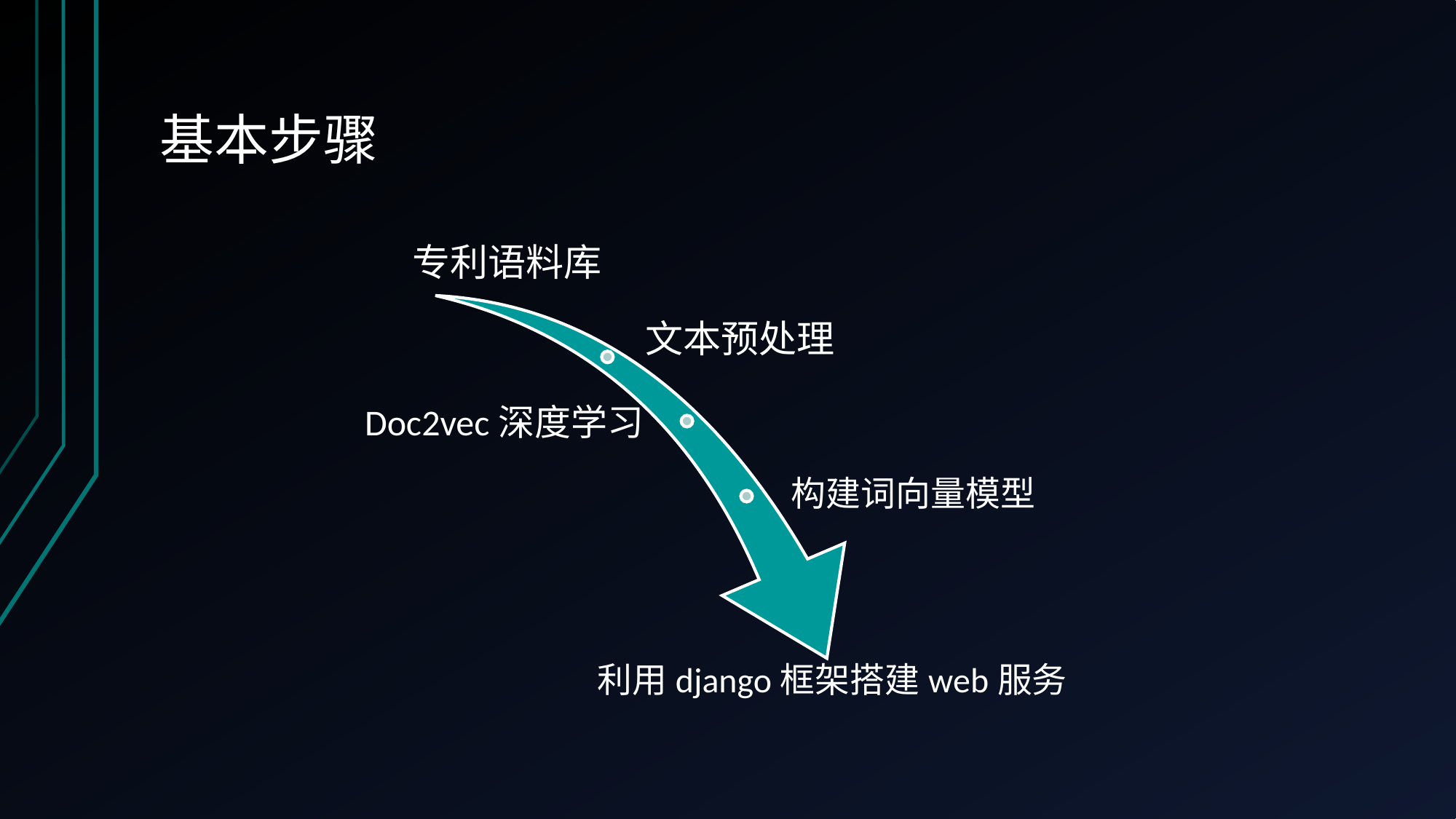

# 基本步骤
专利语料库
文本预处理
Doc2vec深度学习
构建词向量模型
利用django框架搭建web服务